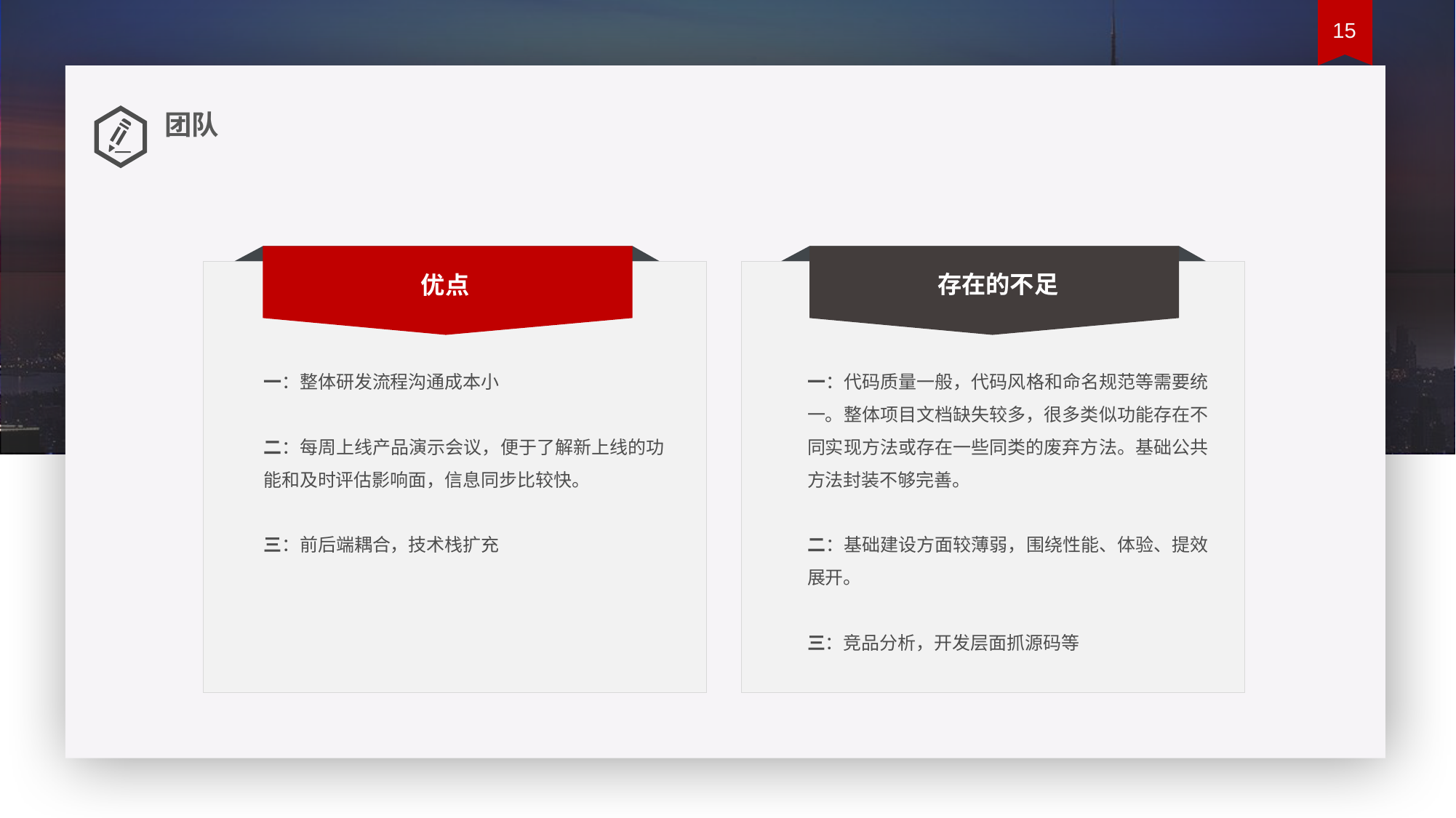

团队

优点
一：整体研发流程沟通成本小

二：每周上线产品演示会议，便于了解新上线的功能和及时评估影响面，信息同步比较快。

三：前后端耦合，技术栈扩充

存在的不足
一：代码质量一般，代码风格和命名规范等需要统一。整体项目文档缺失较多，很多类似功能存在不同实现方法或存在一些同类的废弃方法。基础公共方法封装不够完善。

二：基础建设方面较薄弱，围绕性能、体验、提效展开。

三：竞品分析，开发层面抓源码等